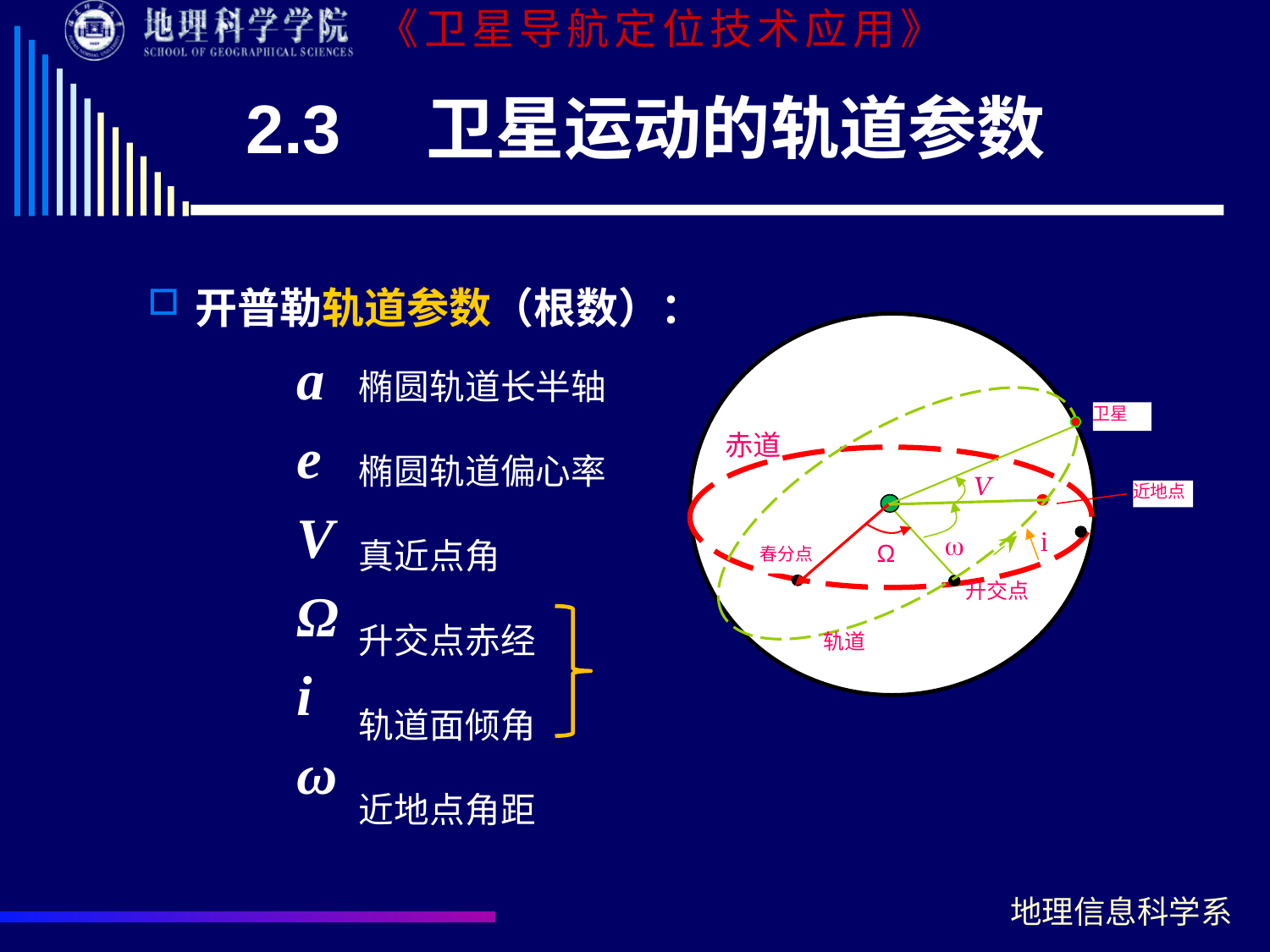

# 2.3　卫星运动的轨道参数
开普勒轨道参数（根数）：
a
e
V
Ω
i
ω

椭圆轨道长半轴
椭圆轨道偏心率
真近点角
升交点赤经
轨道面倾角
近地点角距
卫星

V

赤道

轨道

近地点

ω

Ω
i

春分点

升交点